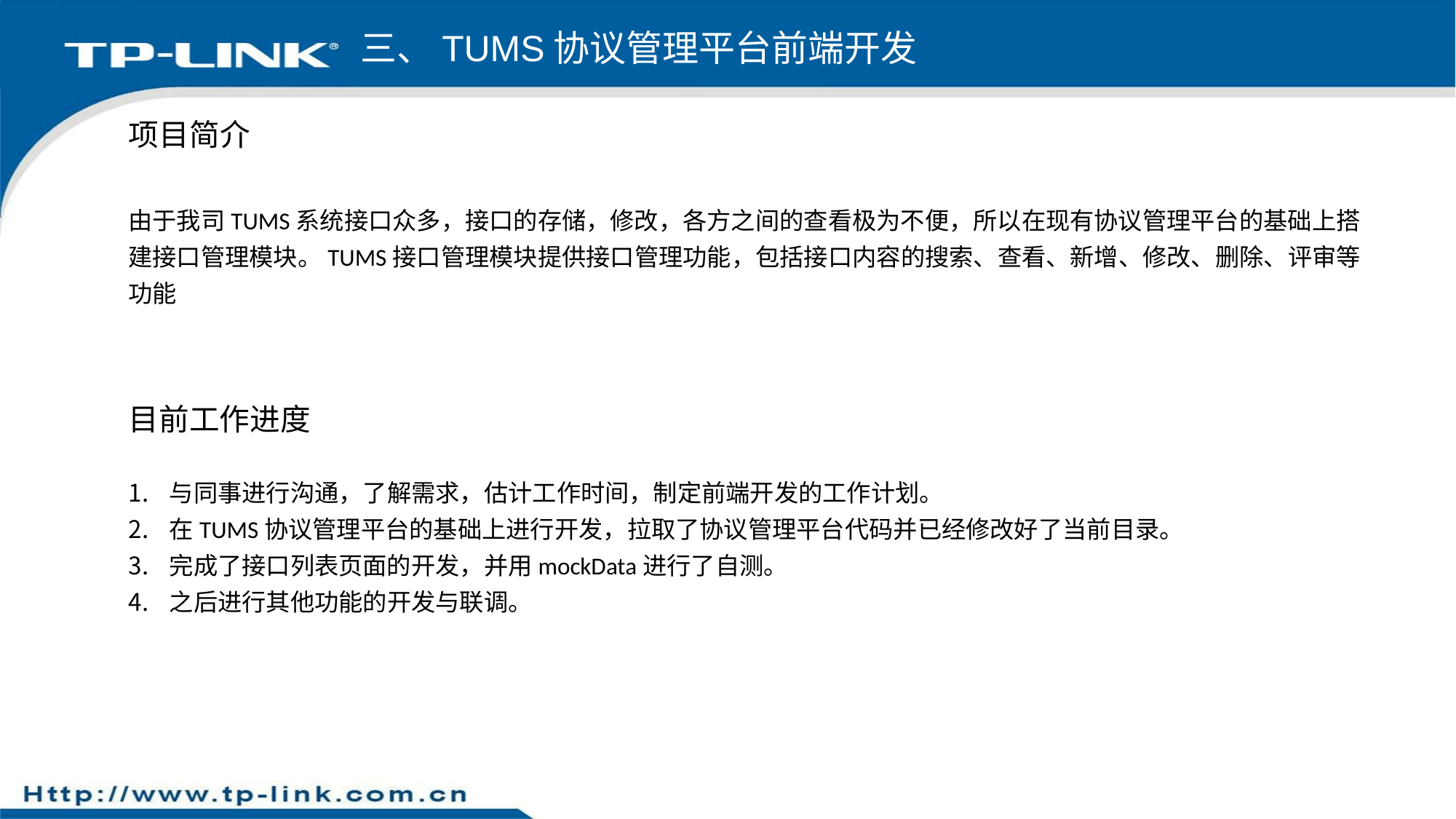

三、TUMS协议管理平台前端开发

# 项目简介
由于我司TUMS系统接口众多，接口的存储，修改，各方之间的查看极为不便，所以在现有协议管理平台的基础上搭建接口管理模块。TUMS接口管理模块提供接口管理功能，包括接口内容的搜索、查看、新增、修改、删除、评审等功能
目前工作进度
与同事进行沟通，了解需求，估计工作时间，制定前端开发的工作计划。
在TUMS协议管理平台的基础上进行开发，拉取了协议管理平台代码并已经修改好了当前目录。
完成了接口列表页面的开发，并用mockData进行了自测。
之后进行其他功能的开发与联调。